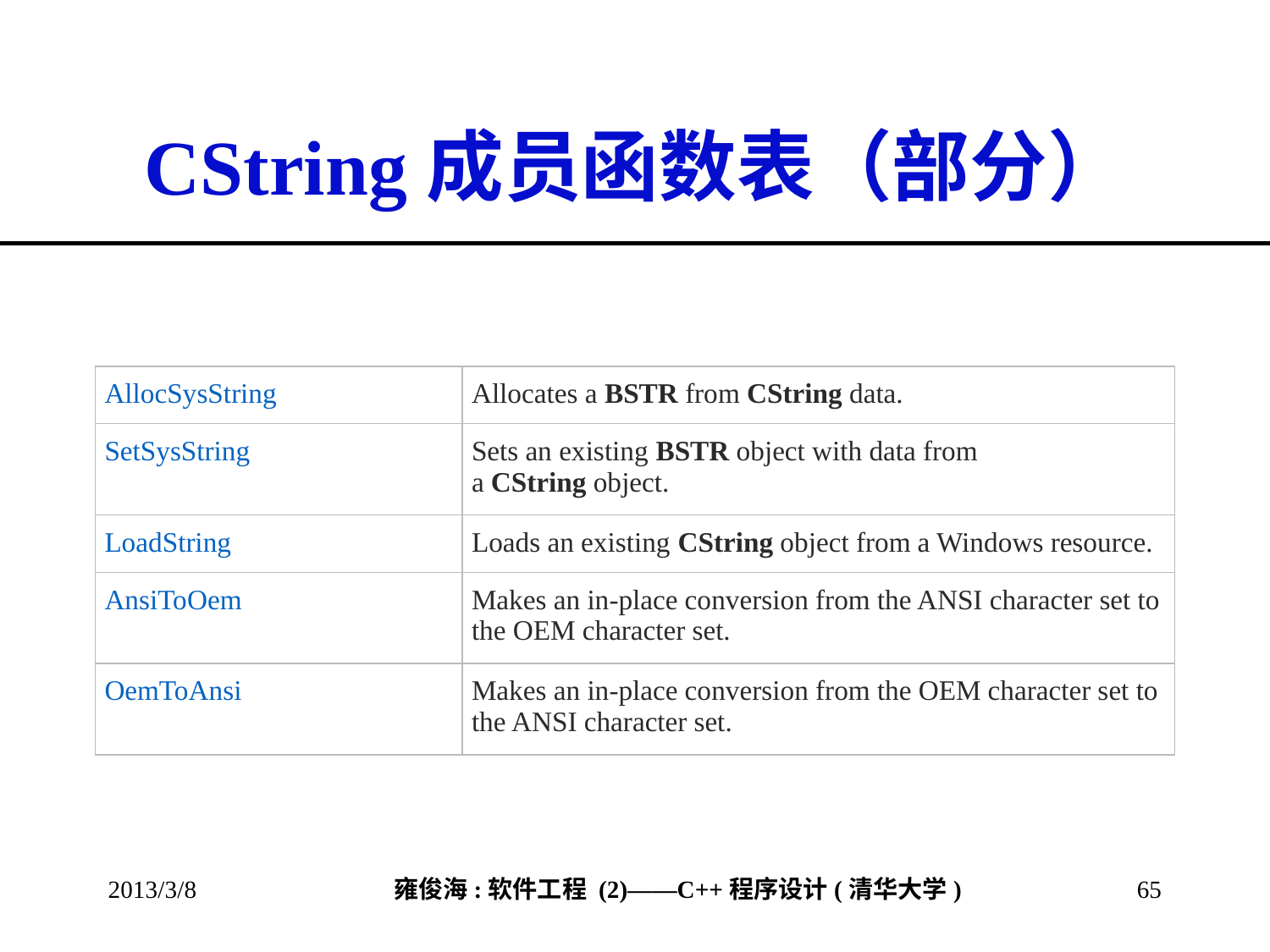

# CString成员函数表（部分）
| AllocSysString | Allocates a BSTR from CString data. |
| --- | --- |
| SetSysString | Sets an existing BSTR object with data from a CString object. |
| LoadString | Loads an existing CString object from a Windows resource. |
| AnsiToOem | Makes an in-place conversion from the ANSI character set to the OEM character set. |
| OemToAnsi | Makes an in-place conversion from the OEM character set to the ANSI character set. |
2013/3/8
65